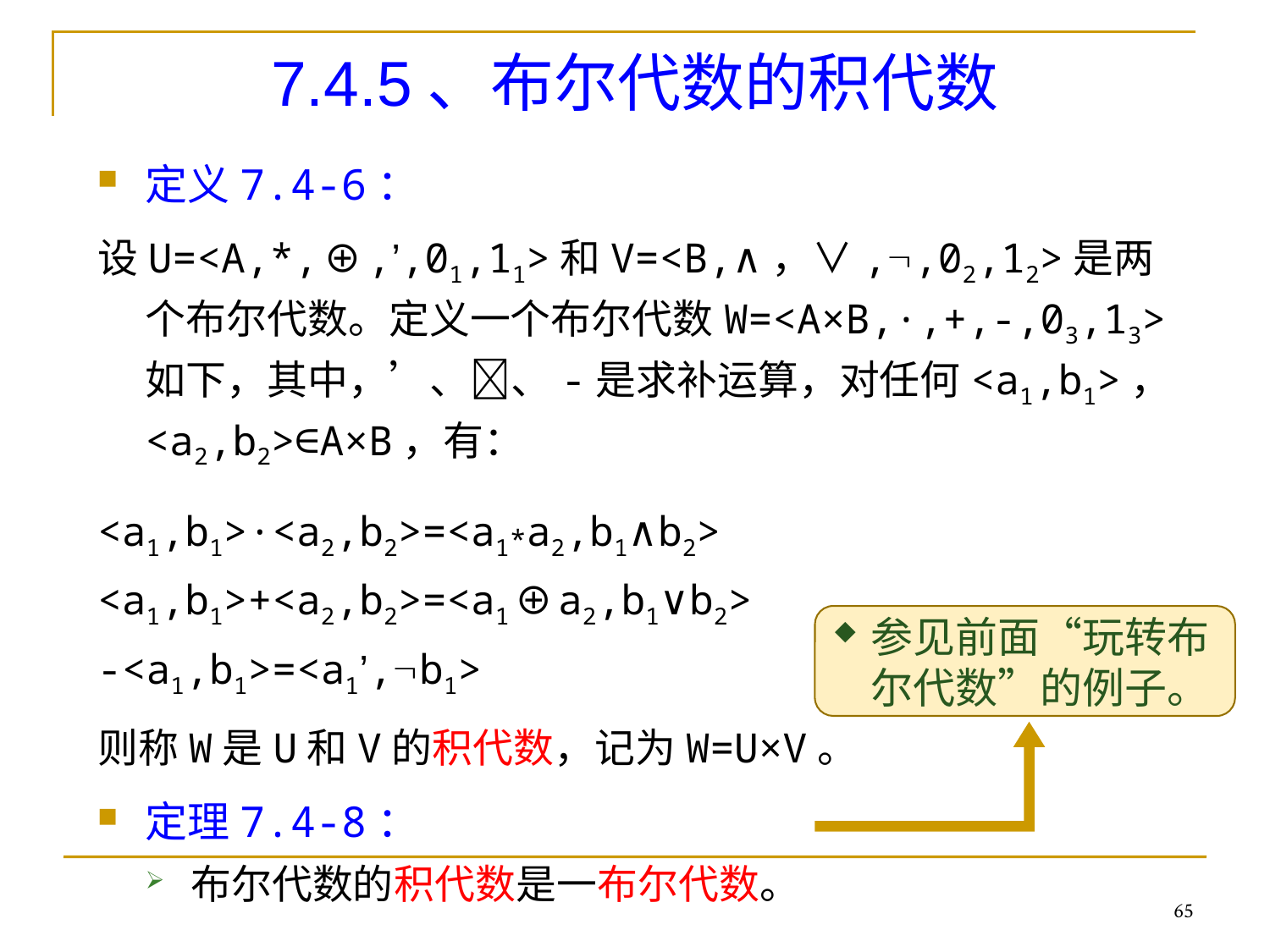

# 7.4.5、布尔代数的积代数
定义7.4-6：
设U=<A,*,⊕,’,01,11>和V=<B,∧，∨,¬,02,12>是两个布尔代数。定义一个布尔代数W=<A×B,·,+,-,03,13>如下，其中，’、¬、-是求补运算，对任何<a1,b1>，<a2,b2>∈A×B，有：
<a1,b1>·<a2,b2>=<a1*a2,b1∧b2>
<a1,b1>+<a2,b2>=<a1⊕a2,b1∨b2>
-<a1,b1>=<a1’,¬b1>
则称W是U和V的积代数，记为W=U×V。
定理7.4-8：
布尔代数的积代数是一布尔代数。
参见前面“玩转布尔代数”的例子。

65